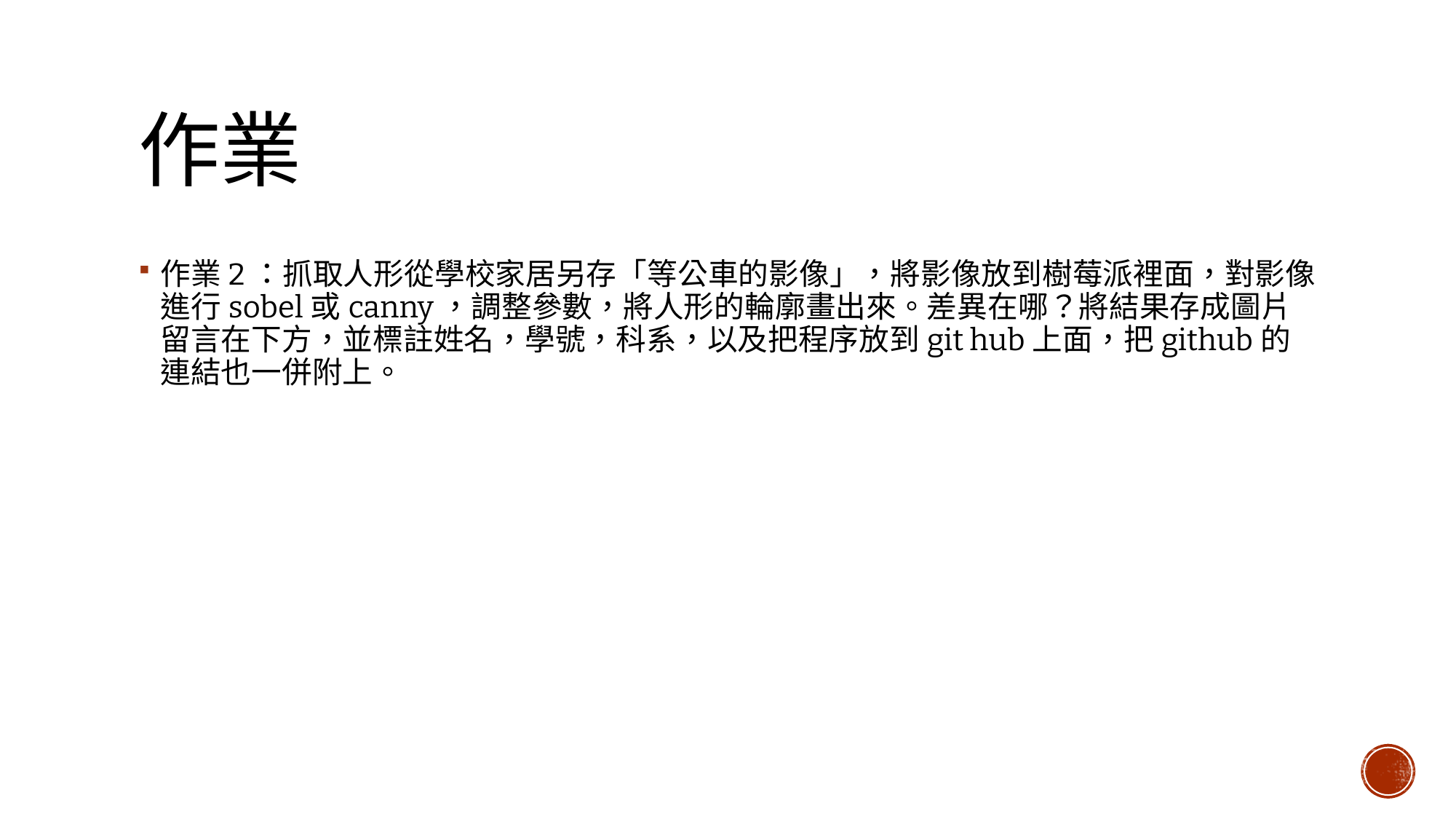

# 作業
作業2：抓取人形從學校家居另存「等公車的影像」，將影像放到樹莓派裡面，對影像進行sobel或canny，調整參數，將人形的輪廓畫出來。差異在哪？將結果存成圖片留言在下方，並標註姓名，學號，科系，以及把程序放到git hub上面，把github的連結也一併附上。